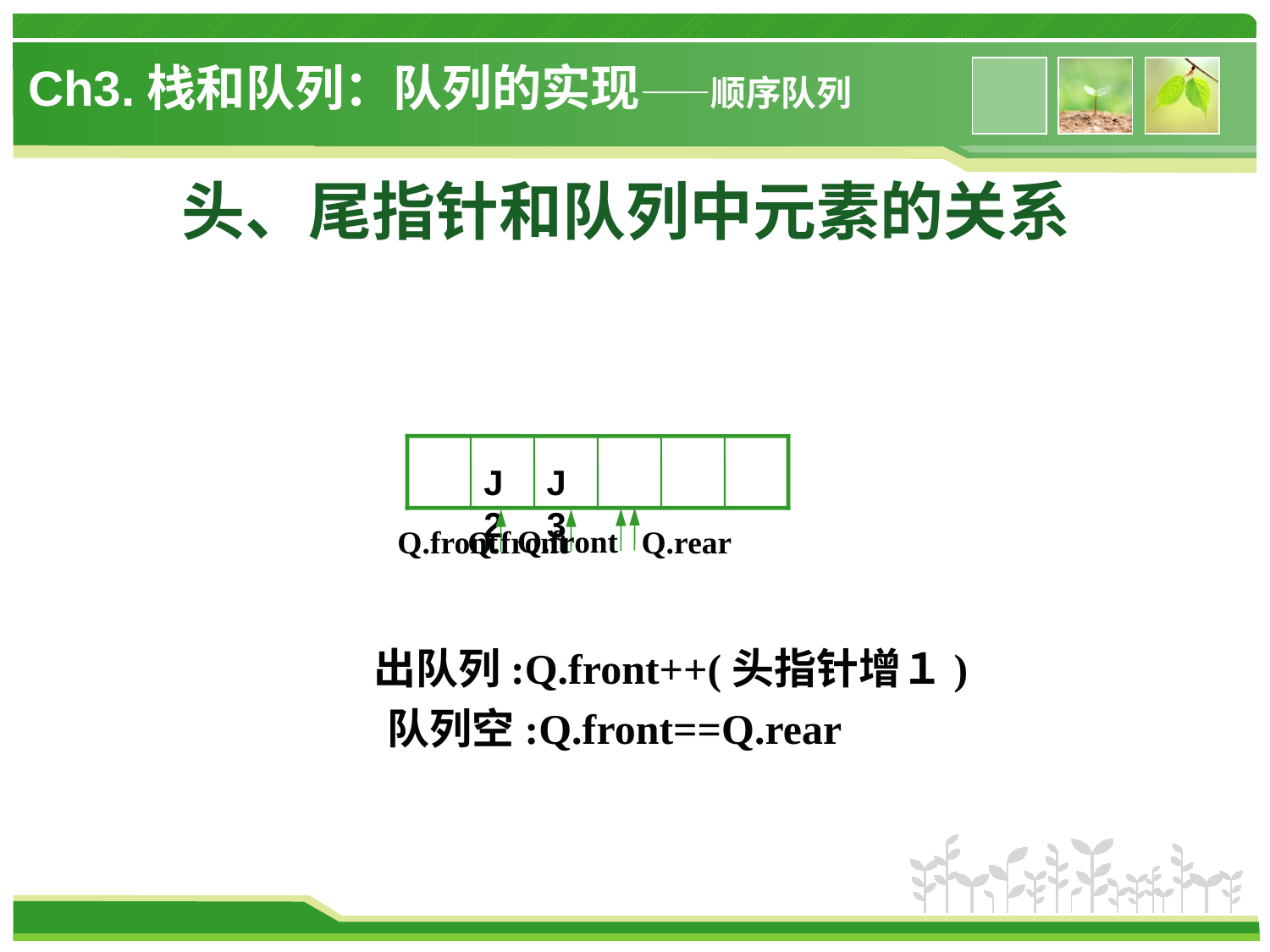

Ch3.栈和队列：队列的实现——顺序队列
头、尾指针和队列中元素的关系

J2
J3

Q.front
Q.front
Q.front
Q.rear
出队列:Q.front++(头指针增１)
队列空:Q.front==Q.rear
62